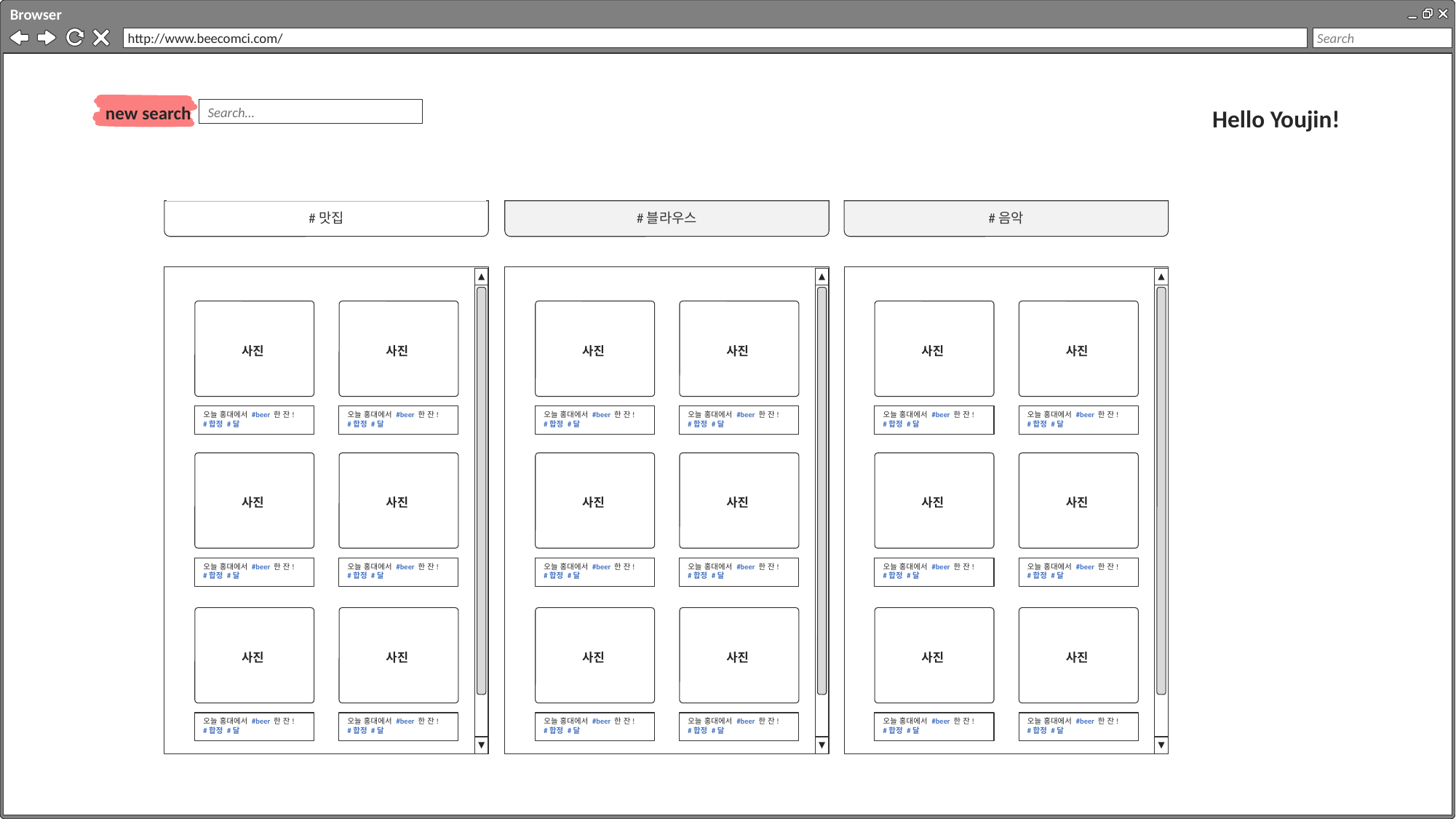

Browser

http://www.beecomci.com/
Search

new search
Search…
Hello Youjin!
#맛집
#블라우스
#음악

사진
오늘 홍대에서 #beer 한 잔!
#합정 #달

사진
오늘 홍대에서 #beer 한 잔!
#합정 #달

사진
오늘 홍대에서 #beer 한 잔!
#합정 #달

사진
오늘 홍대에서 #beer 한 잔!
#합정 #달

사진
오늘 홍대에서 #beer 한 잔!
#합정 #달

사진
오늘 홍대에서 #beer 한 잔!
#합정 #달

사진
오늘 홍대에서 #beer 한 잔!
#합정 #달

사진
오늘 홍대에서 #beer 한 잔!
#합정 #달

사진
오늘 홍대에서 #beer 한 잔!
#합정 #달

사진
오늘 홍대에서 #beer 한 잔!
#합정 #달

사진
오늘 홍대에서 #beer 한 잔!
#합정 #달

사진
오늘 홍대에서 #beer 한 잔!
#합정 #달

사진
오늘 홍대에서 #beer 한 잔!
#합정 #달

사진
오늘 홍대에서 #beer 한 잔!
#합정 #달

사진
오늘 홍대에서 #beer 한 잔!
#합정 #달

사진
오늘 홍대에서 #beer 한 잔!
#합정 #달

사진
오늘 홍대에서 #beer 한 잔!
#합정 #달

사진
오늘 홍대에서 #beer 한 잔!
#합정 #달